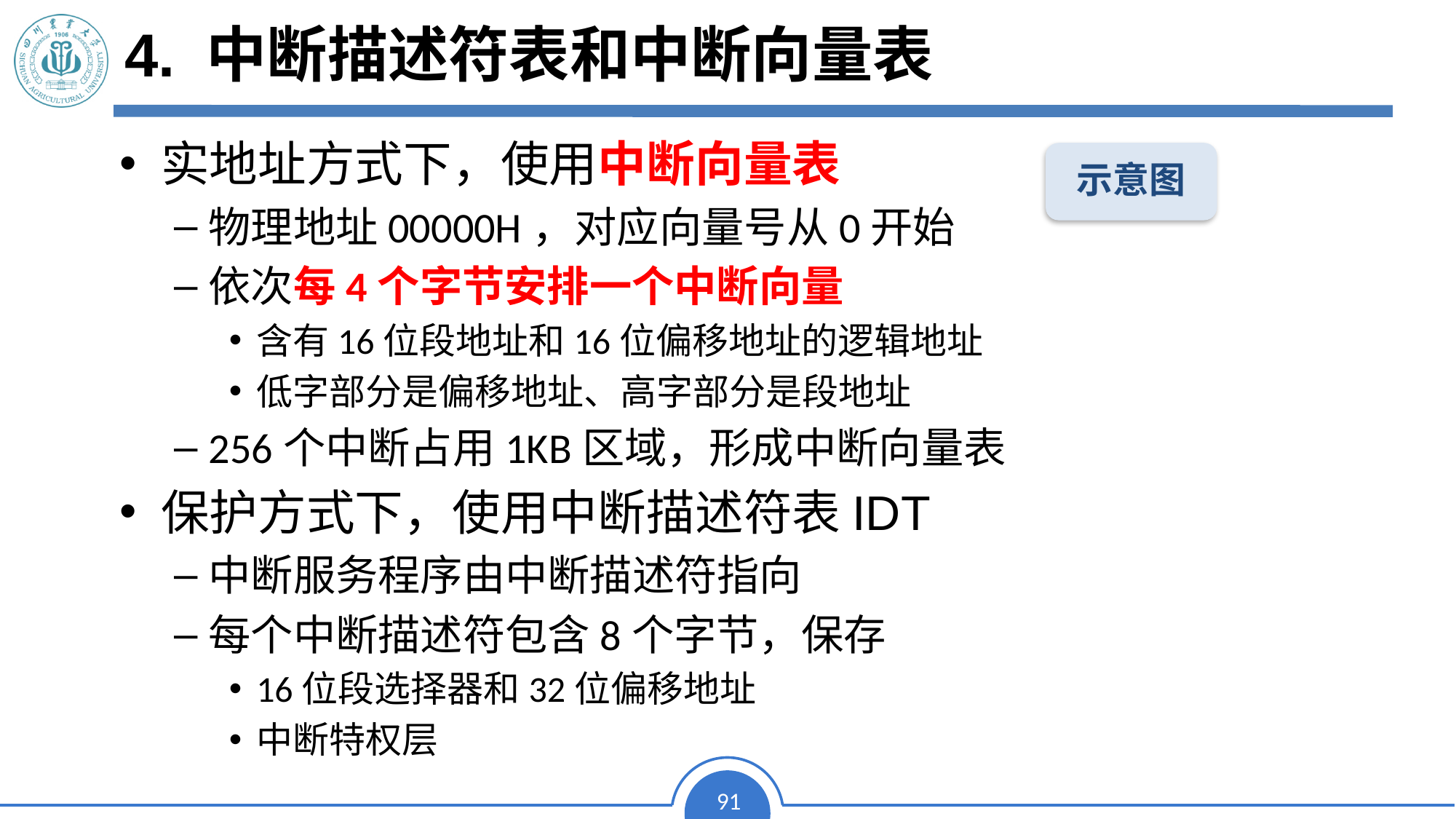

# 4. 中断描述符表和中断向量表
实地址方式下，使用中断向量表
物理地址00000H，对应向量号从0开始
依次每4个字节安排一个中断向量
含有16位段地址和16位偏移地址的逻辑地址
低字部分是偏移地址、高字部分是段地址
256个中断占用1KB区域，形成中断向量表
保护方式下，使用中断描述符表IDT
中断服务程序由中断描述符指向
每个中断描述符包含8个字节，保存
16位段选择器和32位偏移地址
中断特权层
示意图